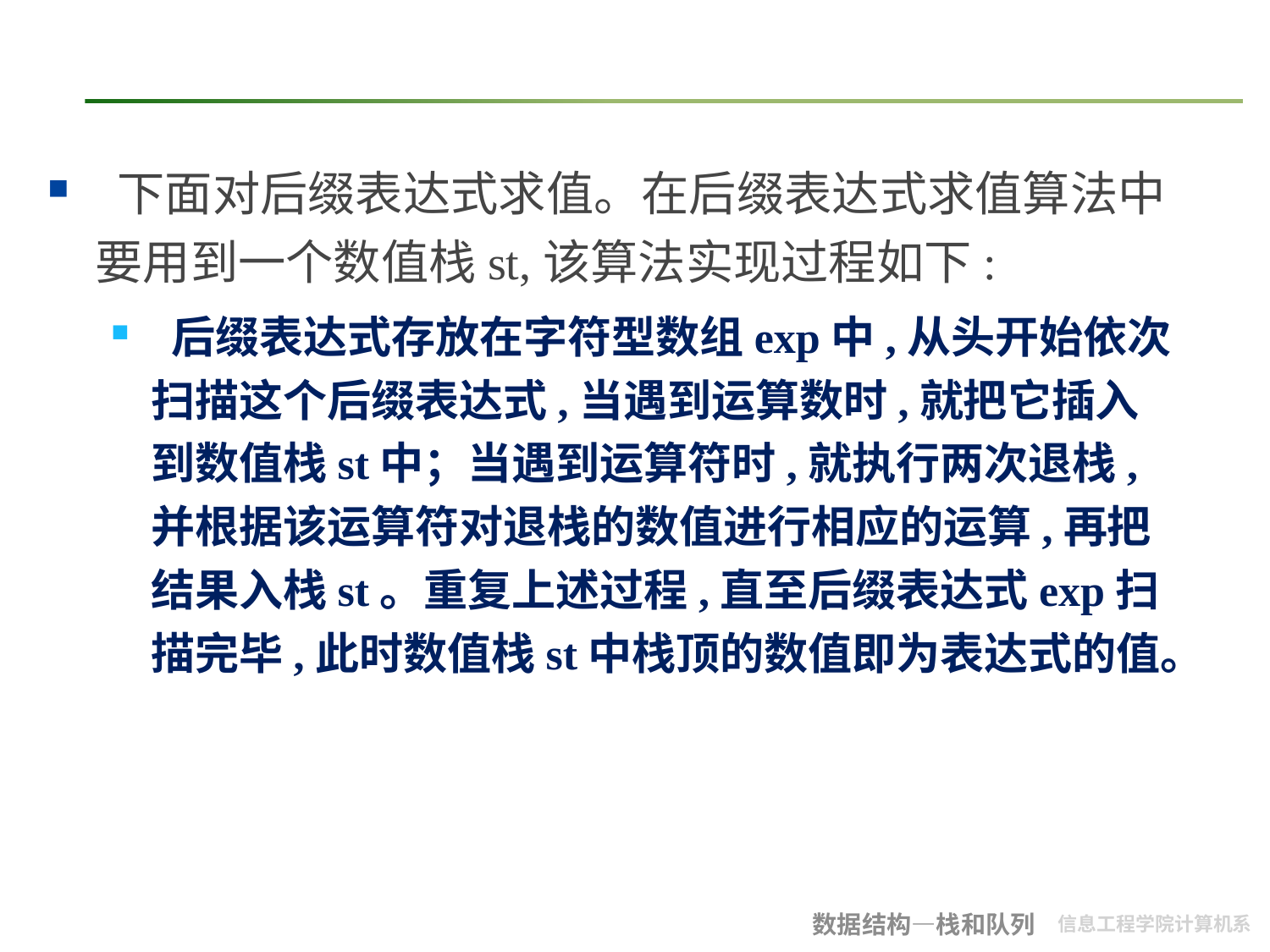

#
 下面对后缀表达式求值。在后缀表达式求值算法中要用到一个数值栈st,该算法实现过程如下:
 后缀表达式存放在字符型数组exp中,从头开始依次扫描这个后缀表达式,当遇到运算数时,就把它插入到数值栈st中；当遇到运算符时,就执行两次退栈,并根据该运算符对退栈的数值进行相应的运算,再把结果入栈st。重复上述过程,直至后缀表达式exp扫描完毕,此时数值栈st中栈顶的数值即为表达式的值。